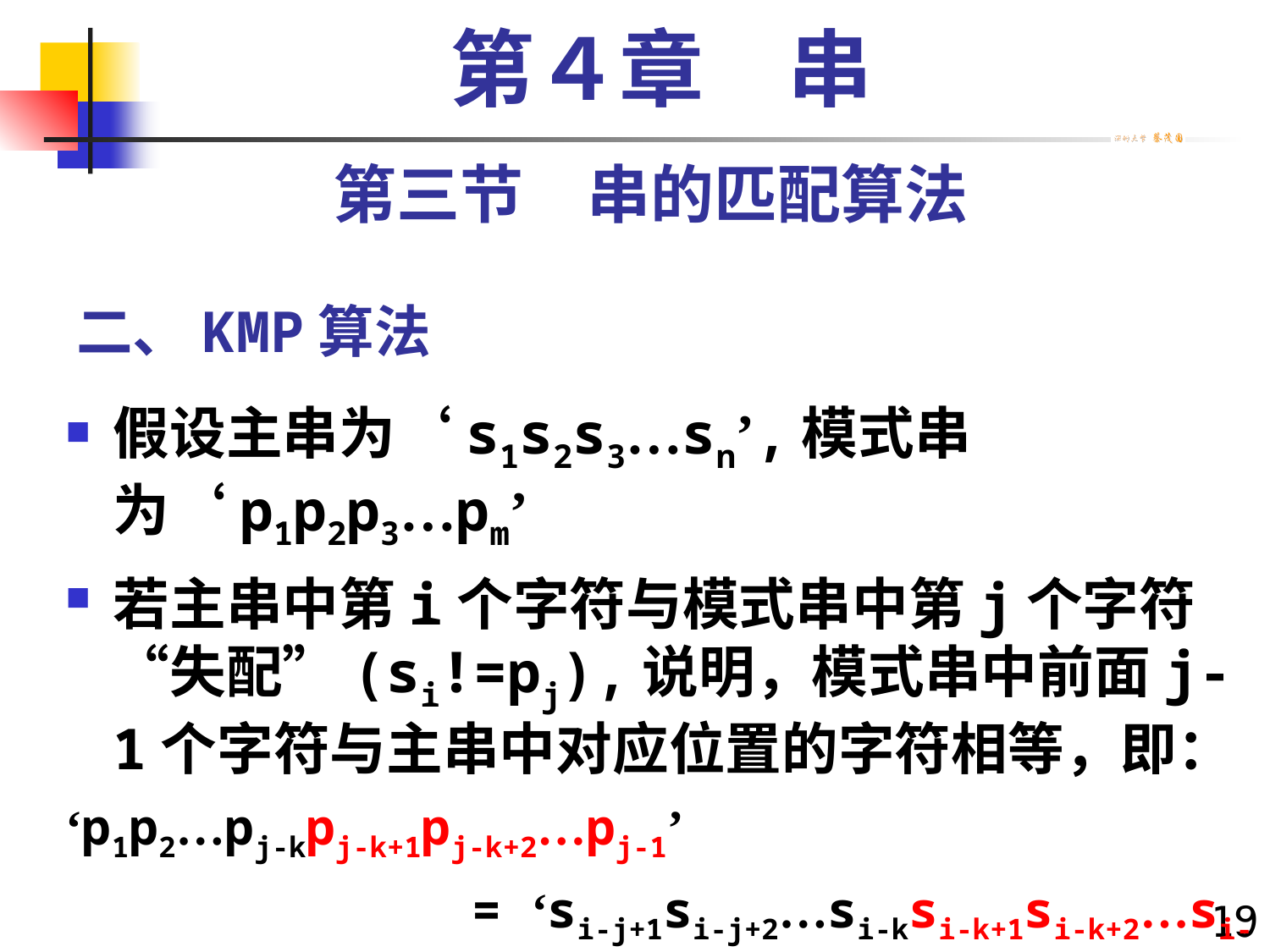

第４章　串
第三节　串的匹配算法
# 二、KMP算法
假设主串为‘s1s2s3…sn’,模式串为‘p1p2p3…pm’
若主串中第i个字符与模式串中第j个字符“失配”(si!=pj),说明，模式串中前面j-1个字符与主串中对应位置的字符相等，即：
‘p1p2…pj-kpj-k+1pj-k+2…pj-1’
　　　　　　　　= ‘si-j+1si-j+2…si-ksi-k+1si-k+2…si-1’
19